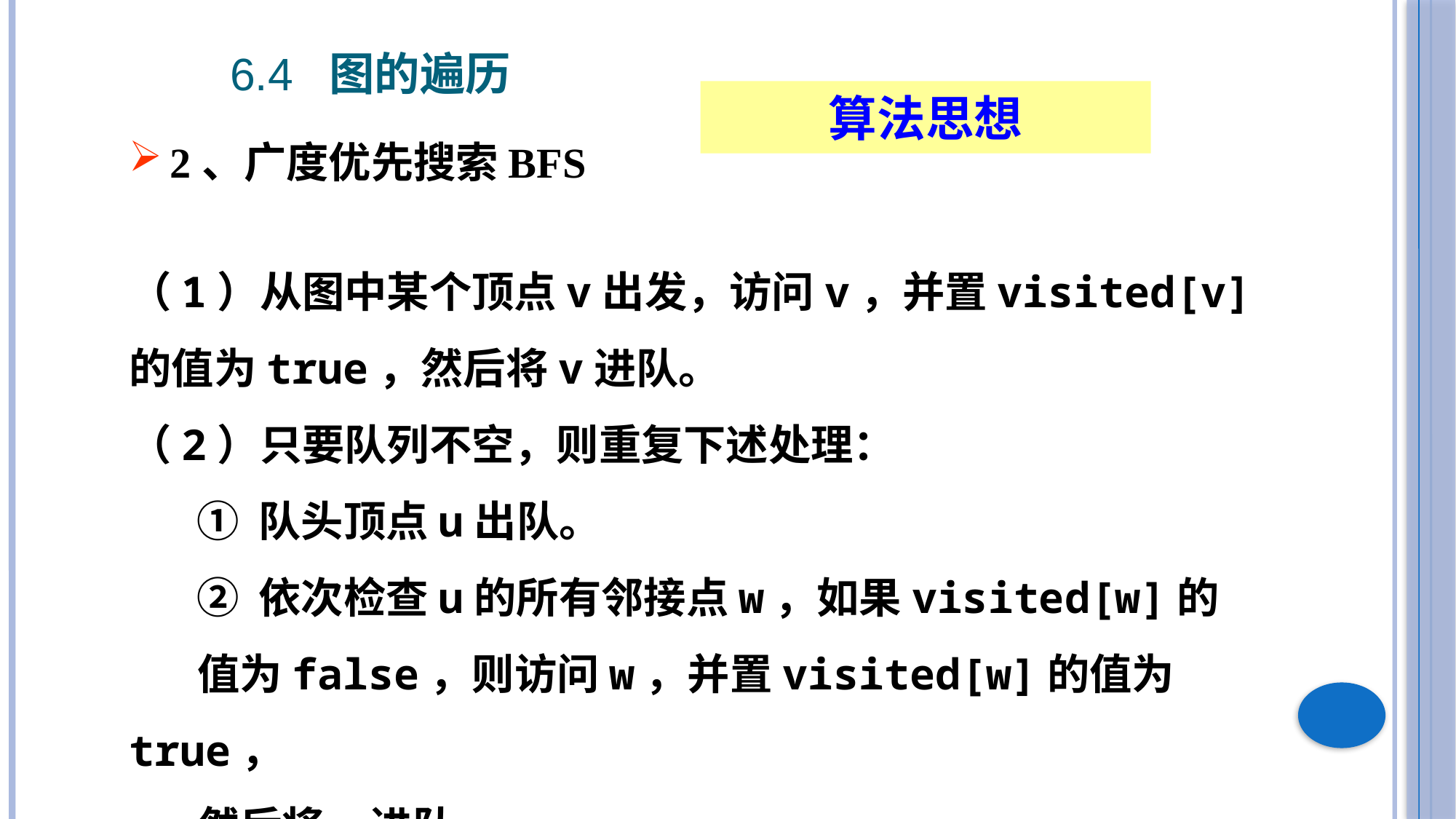

6.4  图的遍历
算法思想
2、广度优先搜索BFS

（1）从图中某个顶点v出发，访问v，并置visited[v]的值为true，然后将v进队。
（2）只要队列不空，则重复下述处理：
       ① 队头顶点u出队。
       ② 依次检查u的所有邻接点w，如果visited[w]的
      值为false，则访问w，并置visited[w]的值为true，
      然后将w进队。